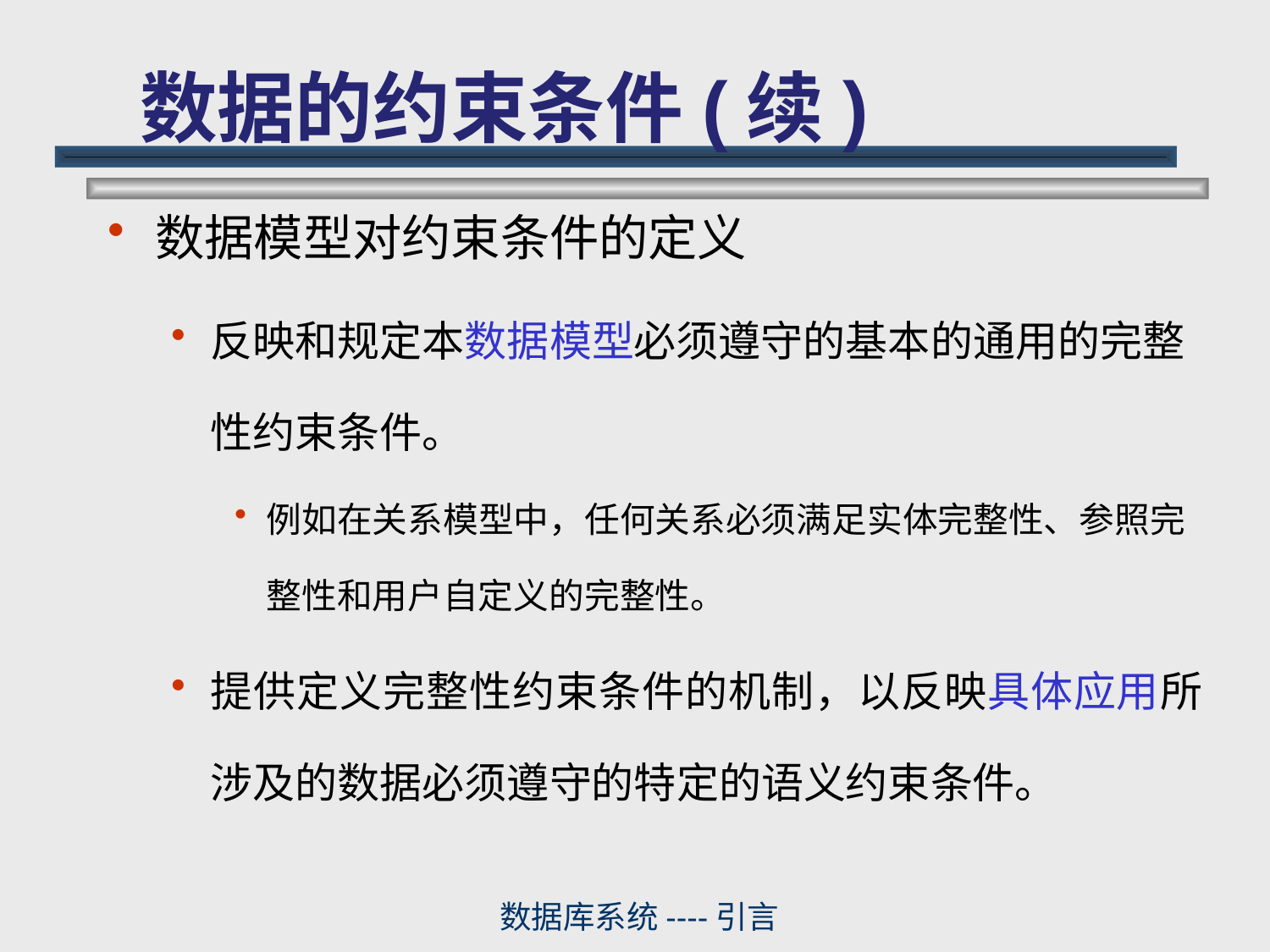

# 数据的约束条件(续)
数据模型对约束条件的定义
反映和规定本数据模型必须遵守的基本的通用的完整性约束条件。
例如在关系模型中，任何关系必须满足实体完整性、参照完整性和用户自定义的完整性。
提供定义完整性约束条件的机制，以反映具体应用所涉及的数据必须遵守的特定的语义约束条件。
数据库系统----引言